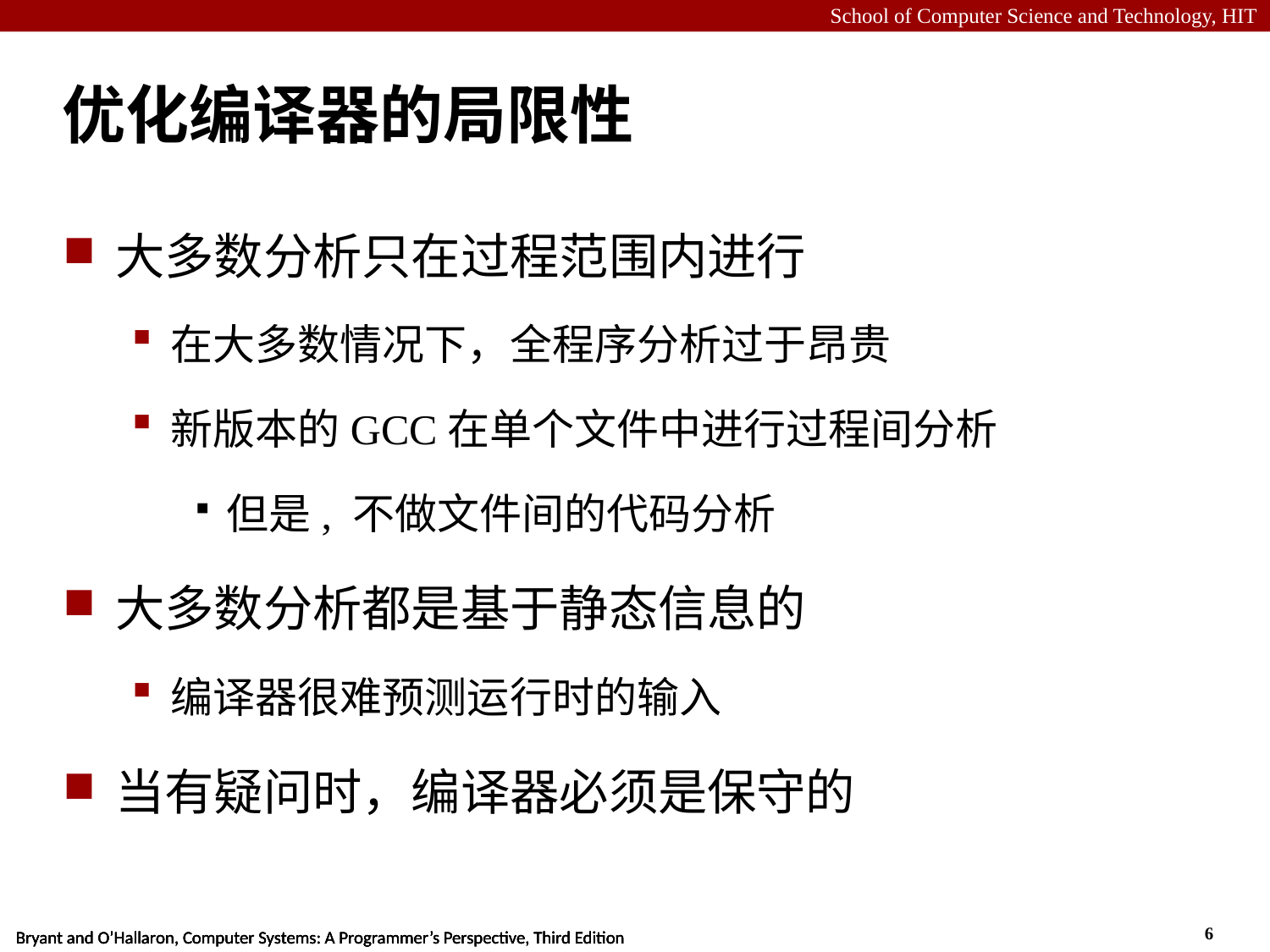

# 优化编译器的局限性
大多数分析只在过程范围内进行
在大多数情况下，全程序分析过于昂贵
新版本的GCC在单个文件中进行过程间分析
但是, 不做文件间的代码分析
大多数分析都是基于静态信息的
编译器很难预测运行时的输入
当有疑问时，编译器必须是保守的